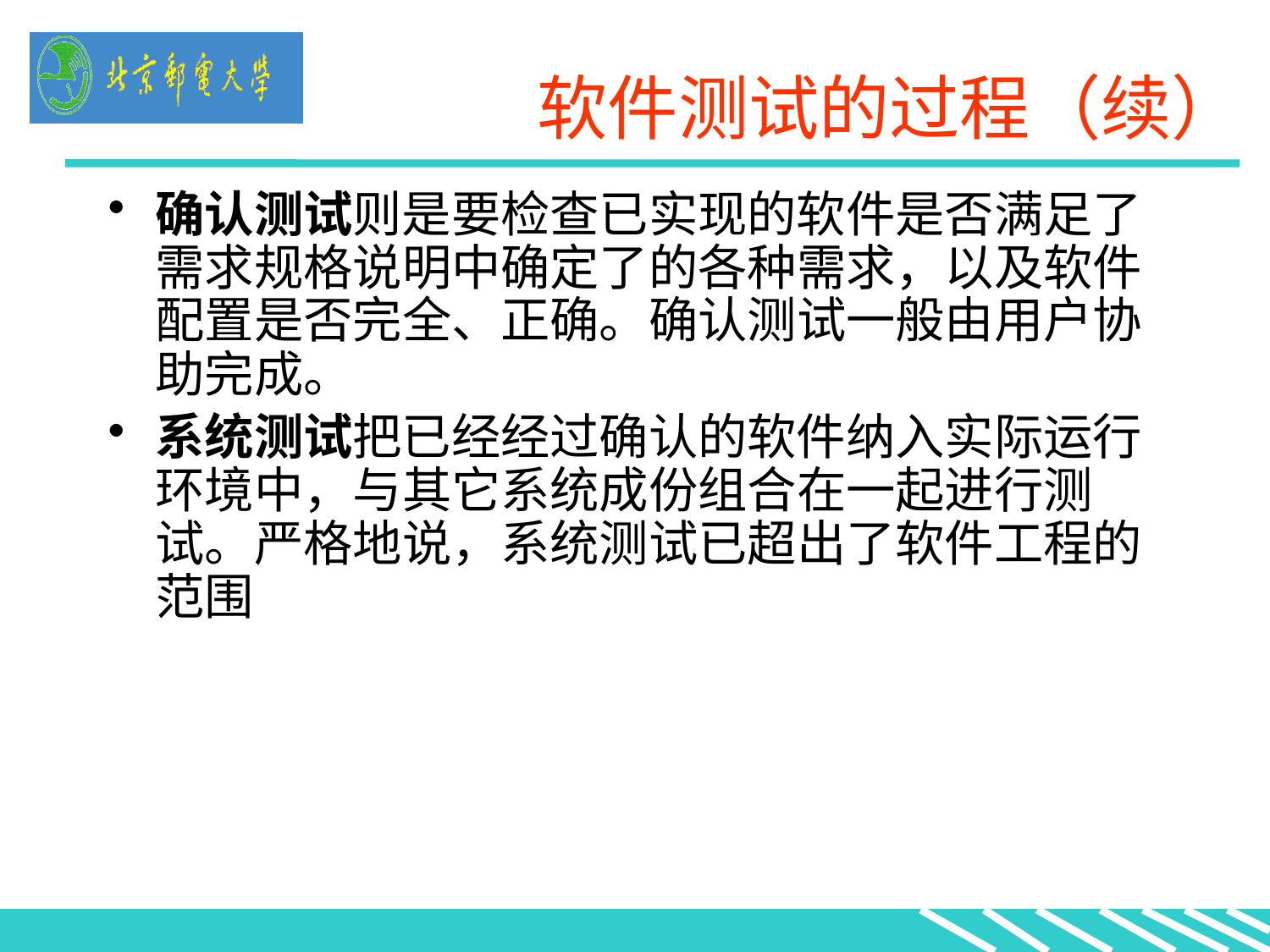

# 软件测试的过程（续）
确认测试则是要检查已实现的软件是否满足了需求规格说明中确定了的各种需求，以及软件配置是否完全、正确。确认测试一般由用户协助完成。
系统测试把已经经过确认的软件纳入实际运行环境中，与其它系统成份组合在一起进行测试。严格地说，系统测试已超出了软件工程的范围